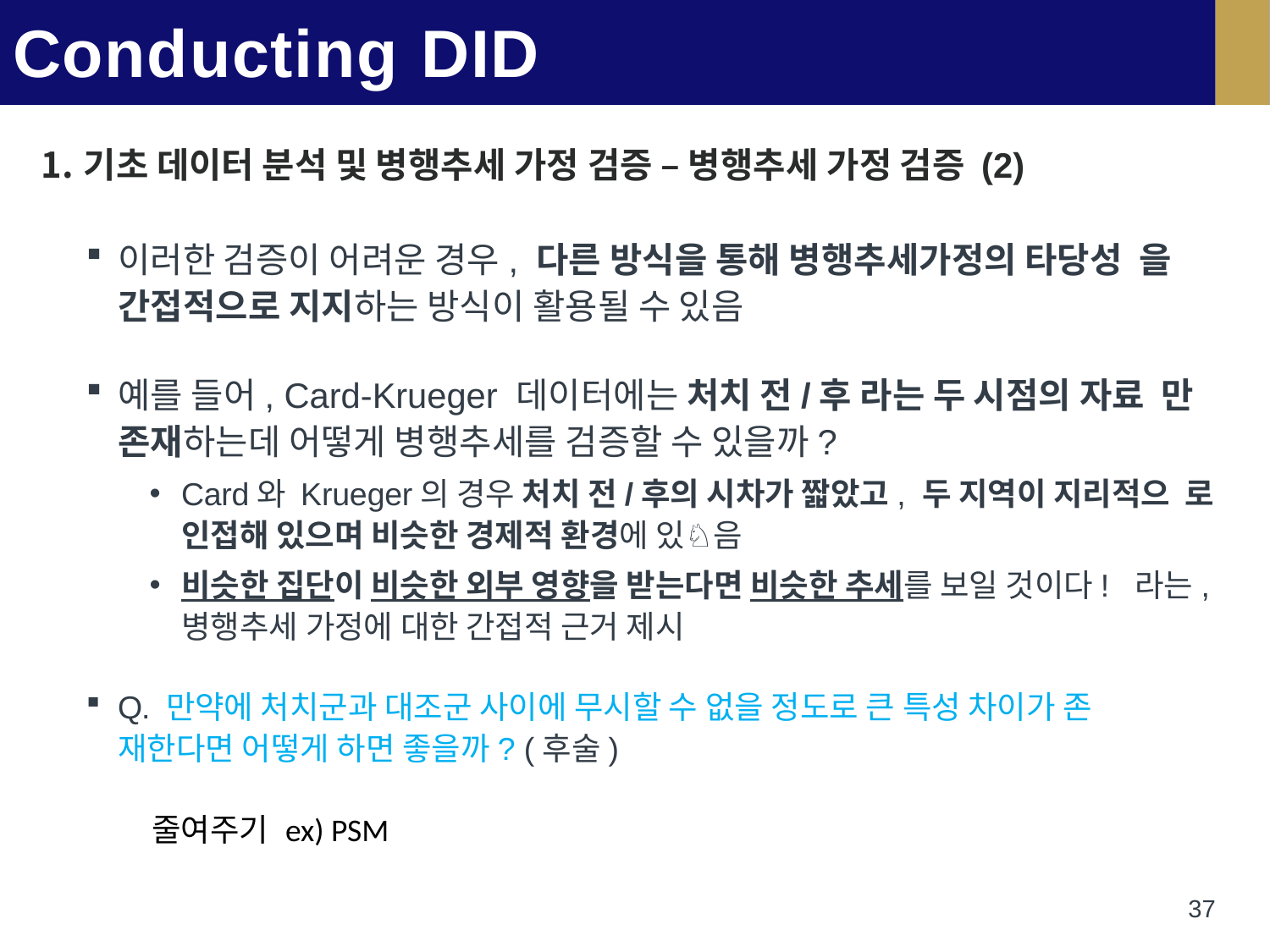

# Conducting DID Analysis
기초 데이터 분석 및 병행추세 가정 검증 – 병행추세 가정 검증 (2)

이러한 검증이 어려운 경우, 다른 방식을 통해 병행추세가정의 타당성  을 간접적으로 지지하는 방식이 활용될 수 있음

예를 들어, Card-Krueger 데이터에는 처치 전/후 라는 두 시점의 자료  만 존재하는데 어떻게 병행추세를 검증할 수 있을까?
Card와 Krueger의 경우 처치 전/후의 시차가 짧았고, 두 지역이 지리적으  로 인접해 있으며 비슷한 경제적 환경에 있♘음
비슷한 집단이 비슷한 외부 영향을 받는다면 비슷한 추세를 보일 것이다!  라는, 병행추세 가정에 대한 간접적 근거 제시

Q. 만약에 처치군과 대조군 사이에 무시할 수 없을 정도로 큰 특성 차이가 존  재한다면 어떻게 하면 좋을까? (후술)
줄여주기 ex) PSM
37